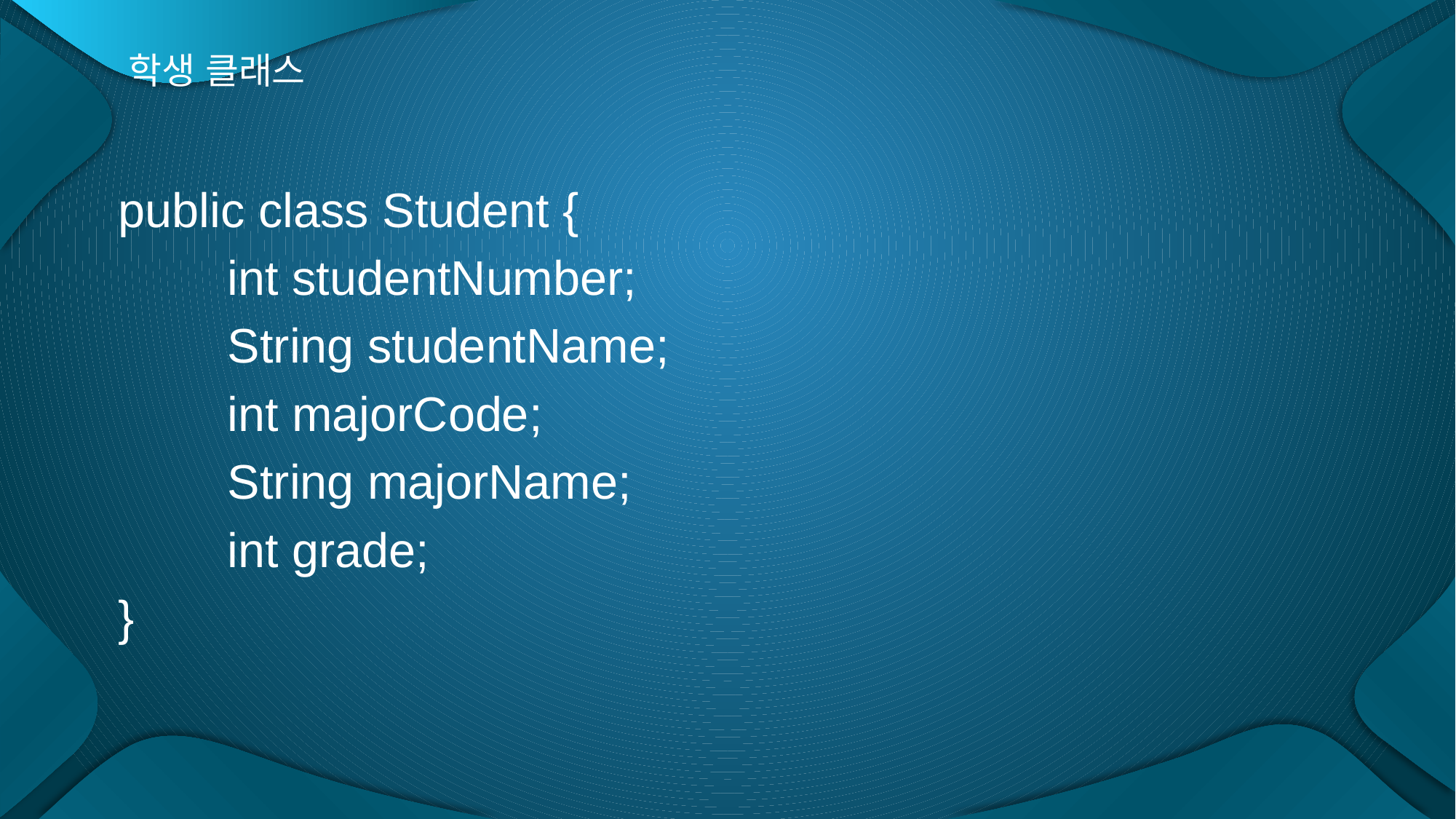

학생 클래스
public class Student {
	int studentNumber;
	String studentName;
	int majorCode;
	String majorName;
	int grade;
}